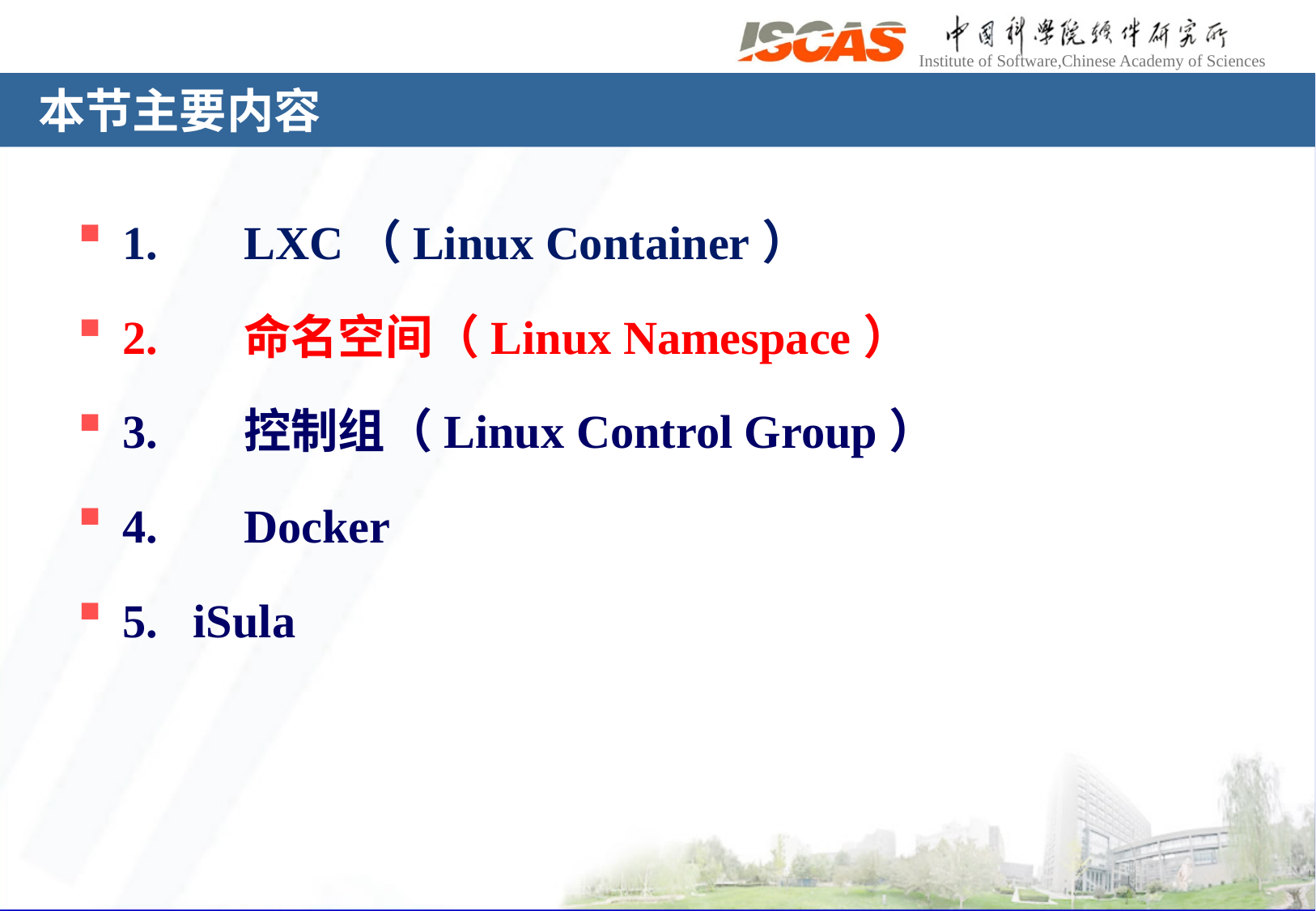

# 本节主要内容
1.	LXC（Linux Container）
2.	命名空间（Linux Namespace）
3.	控制组（Linux Control Group）
4.	Docker
5.   iSula